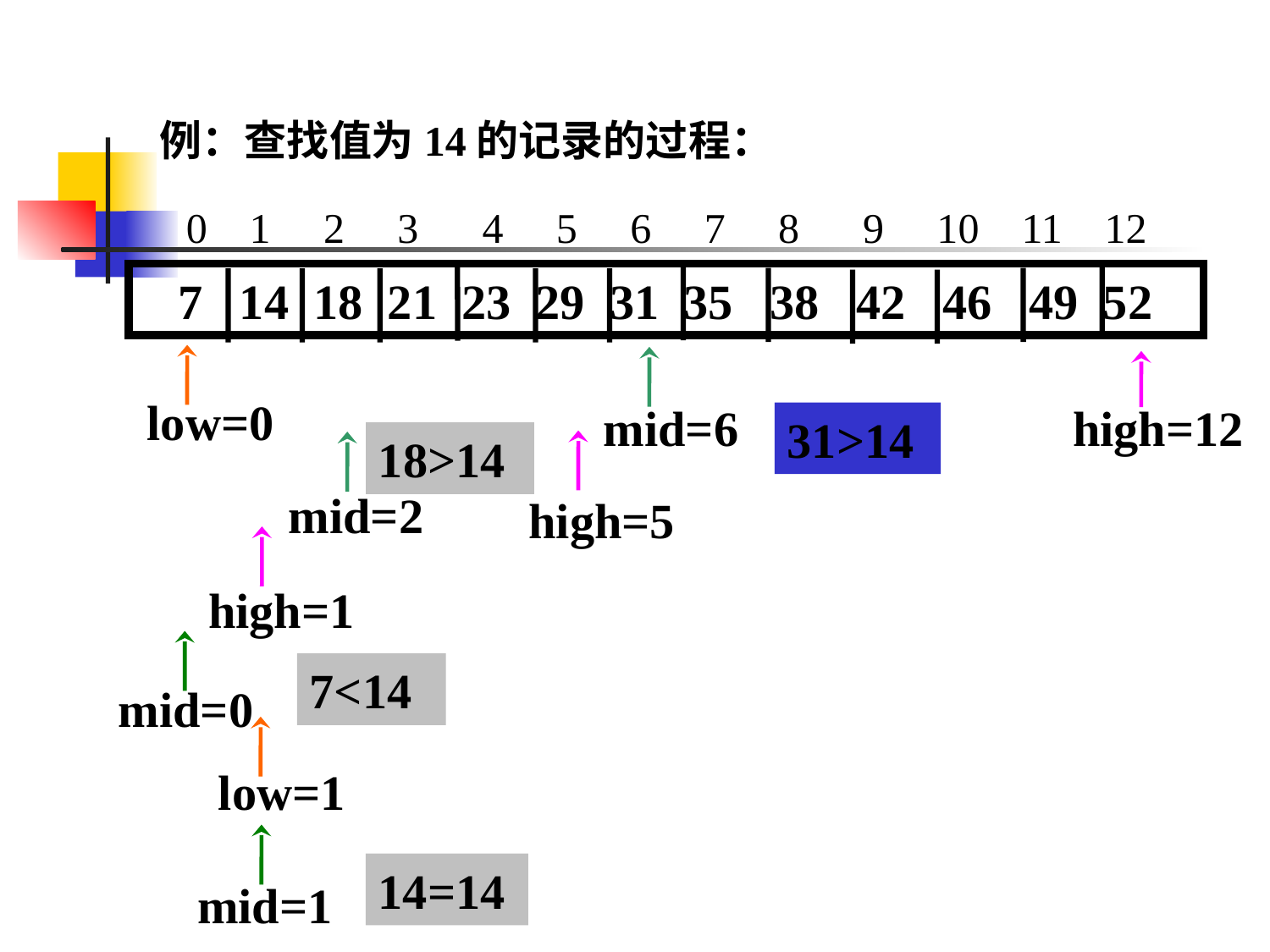

例：查找值为14的记录的过程：
0    1     2     3      4     5     6     7     8      9     10    11    12
   7   14  18  21  23  29  31  35   38   42   46   49  52

low=0

mid=6

high=12
31>14
18>14

high=5

mid=2

high=1

mid=0
7<14

low=1

mid=1
14=14